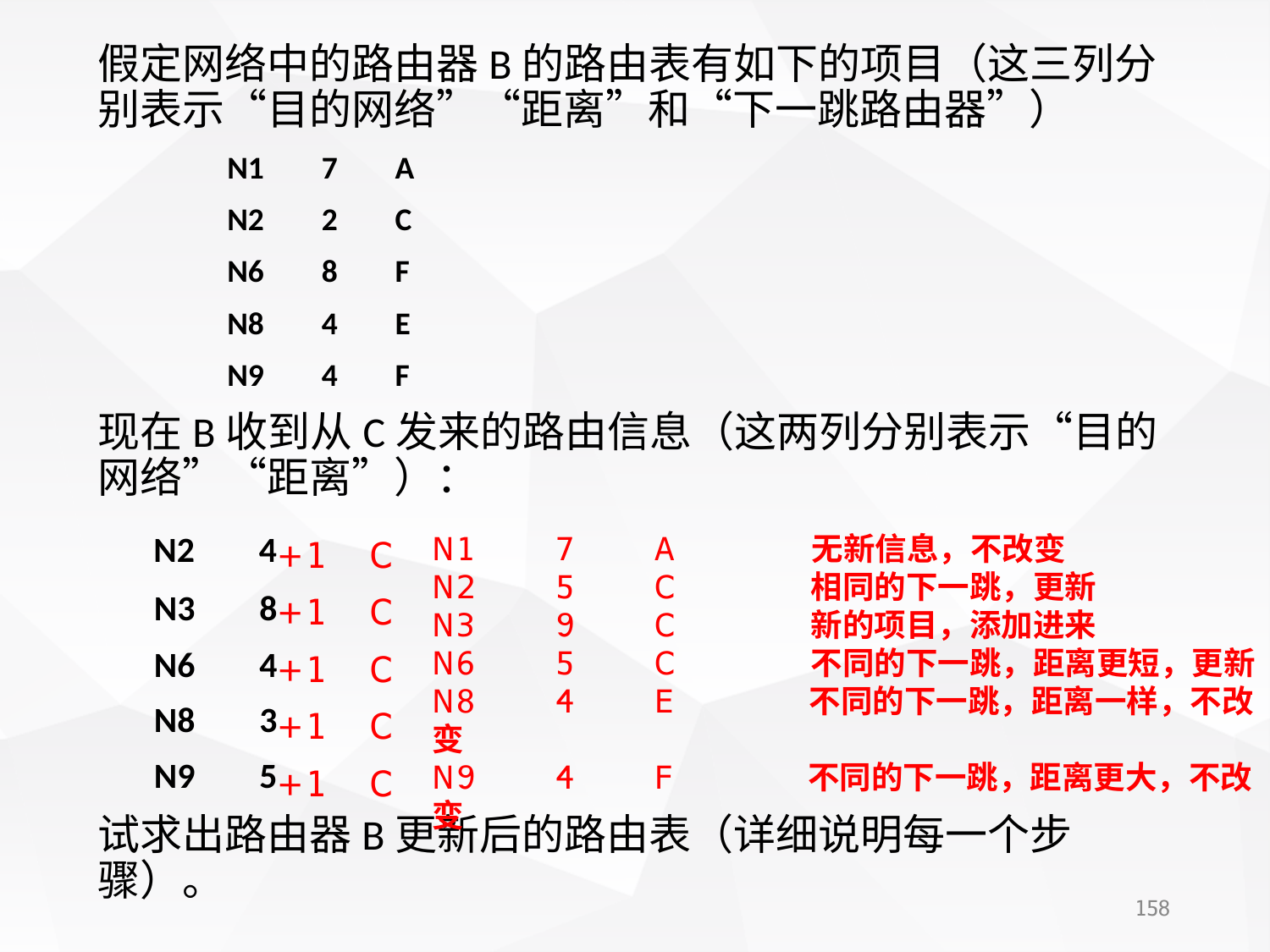

假定网络中的路由器B的路由表有如下的项目（这三列分别表示“目的网络”“距离”和“下一跳路由器”）
                  N1        7        A
                  N2        2        C
                  N6        8        F
                  N8        4        E
                  N9        4        F
现在B收到从C发来的路由信息（这两列分别表示“目的网络”“距离”）：
     N2        4
       N3        8
       N6        4
       N8        3
       N9        5
试求出路由器B更新后的路由表（详细说明每一个步骤）。
+1    C
+1    C
+1    C
+1    C
+1    C
N1　　7　　A　　　　无新信息，不改变
N2　　5　　C　　　　相同的下一跳，更新
N3　　9　　C　　　　新的项目，添加进来
N6　　5　　C　　　　不同的下一跳，距离更短，更新
N8　　4　　E　　　　不同的下一跳，距离一样，不改变
N9　　4　　F　　　　不同的下一跳，距离更大，不改变
158